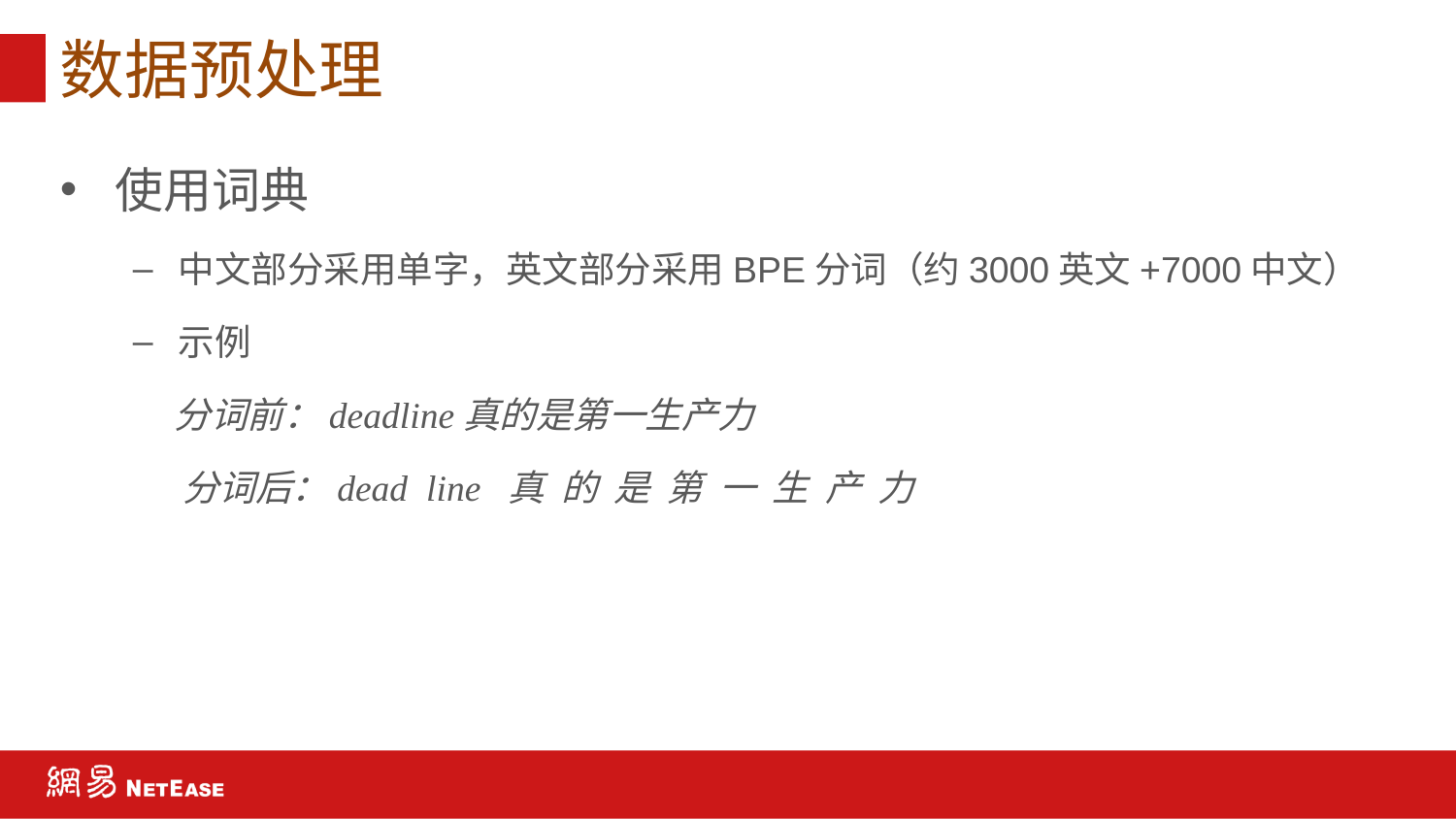

# 数据预处理
使用词典
中文部分采用单字，英文部分采用BPE分词（约3000英文+7000中文）
示例
    分词前：deadline真的是第一生产力
     分词后：dead  line  真  的  是  第  一  生  产  力